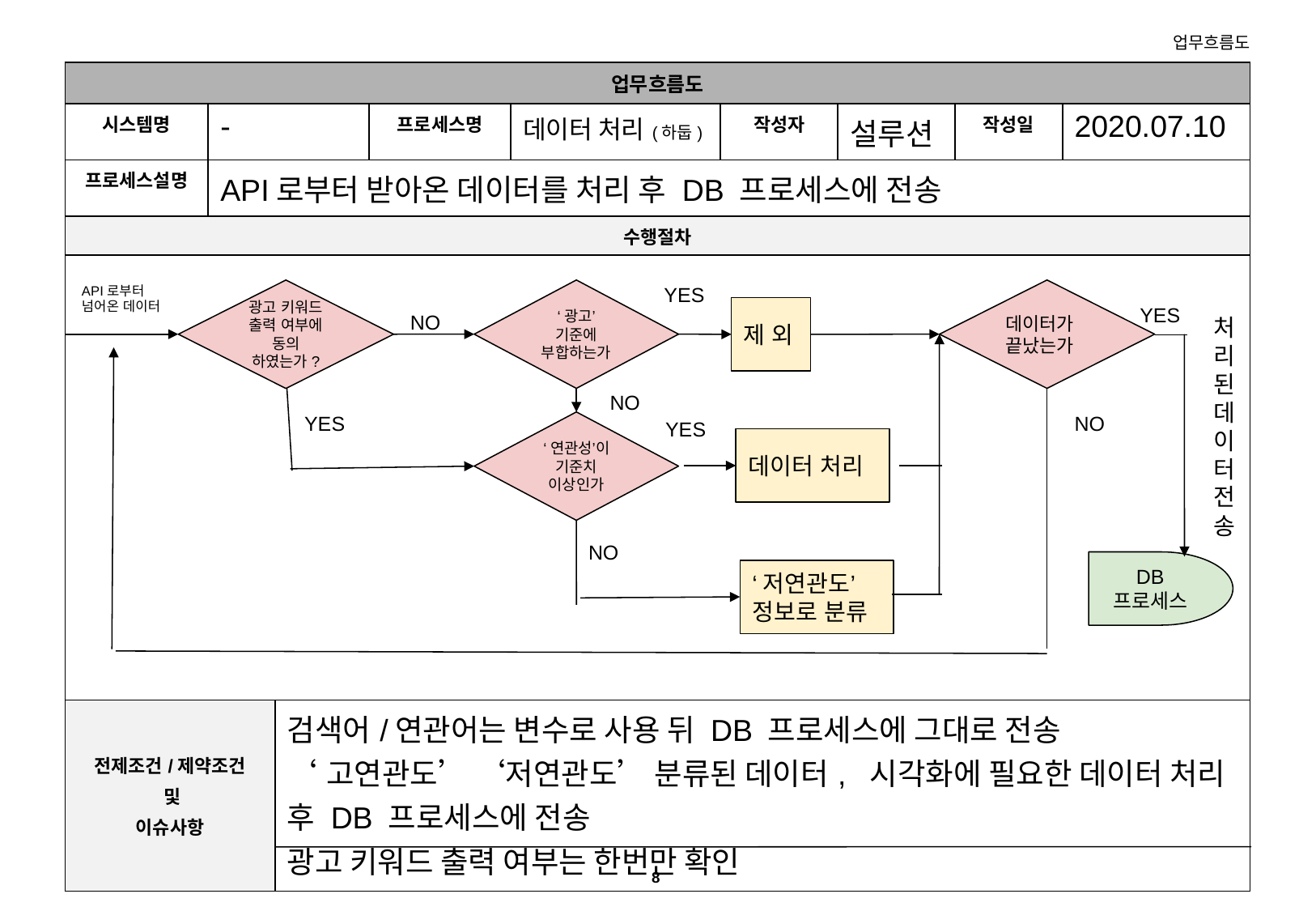

| 업무흐름도 |  |  |  |  |  |  |  |  |
| --- | --- | --- | --- | --- | --- | --- | --- | --- |
| 시스템명 | - |  | 프로세스명 | 데이터 처리(하둡) | 작성자 | 설루션 | 작성일 | 2020.07.10 |
| 프로세스설명 | API로부터 받아온 데이터를 처리 후 DB 프로세스에 전송 |  |  |  |  |  |  |  |
| 수행절차 |  |  |  |  |  |  |  |  |
|  |  |  |  |  |  |  |  |  |
| 전제조건/제약조건 및 이슈사항 |  | 검색어/연관어는 변수로 사용 뒤 DB 프로세스에 그대로 전송 ‘고연관도’ ‘저연관도’ 분류된 데이터, 시각화에 필요한 데이터 처리 후 DB 프로세스에 전송 광고 키워드 출력 여부는 한번만 확인 |  |  |  |  |  |  |
API로부터 넘어온 데이터
YES
광고 키워드 출력 여부에 동의 하였는가?
‘광고’ 기준에 부합하는가
데이터가 끝났는가
YES
NO
제 외
처리된 데이터 전송
NO
YES
NO
YES
‘연관성’이 기준치 이상인가
데이터 처리
NO
DB 프로세스
‘저연관도’ 정보로 분류